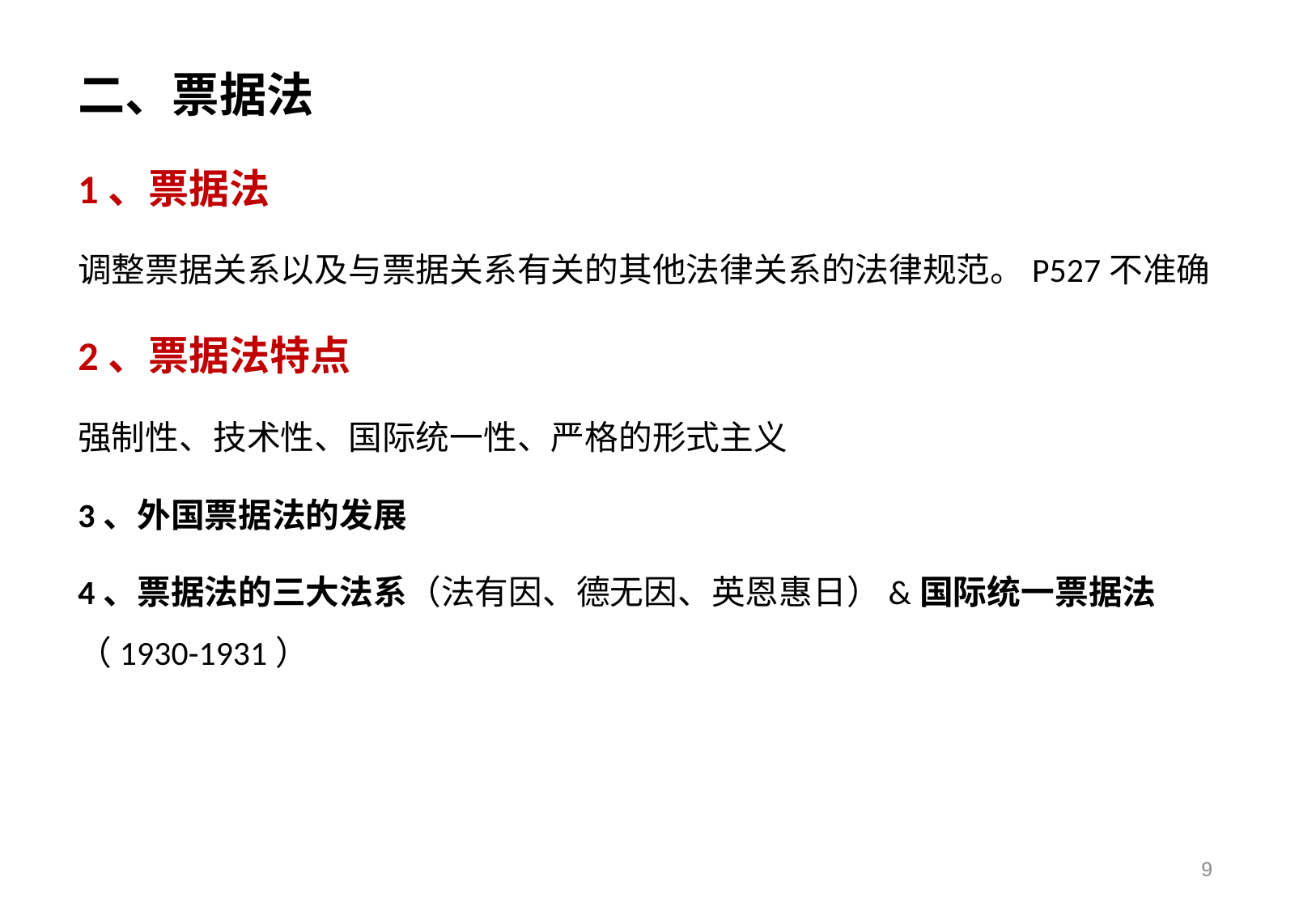

二、票据法
1、票据法
调整票据关系以及与票据关系有关的其他法律关系的法律规范。P527不准确
2、票据法特点
强制性、技术性、国际统一性、严格的形式主义
3、外国票据法的发展
4、票据法的三大法系（法有因、德无因、英恩惠日）&国际统一票据法（1930-1931）
9